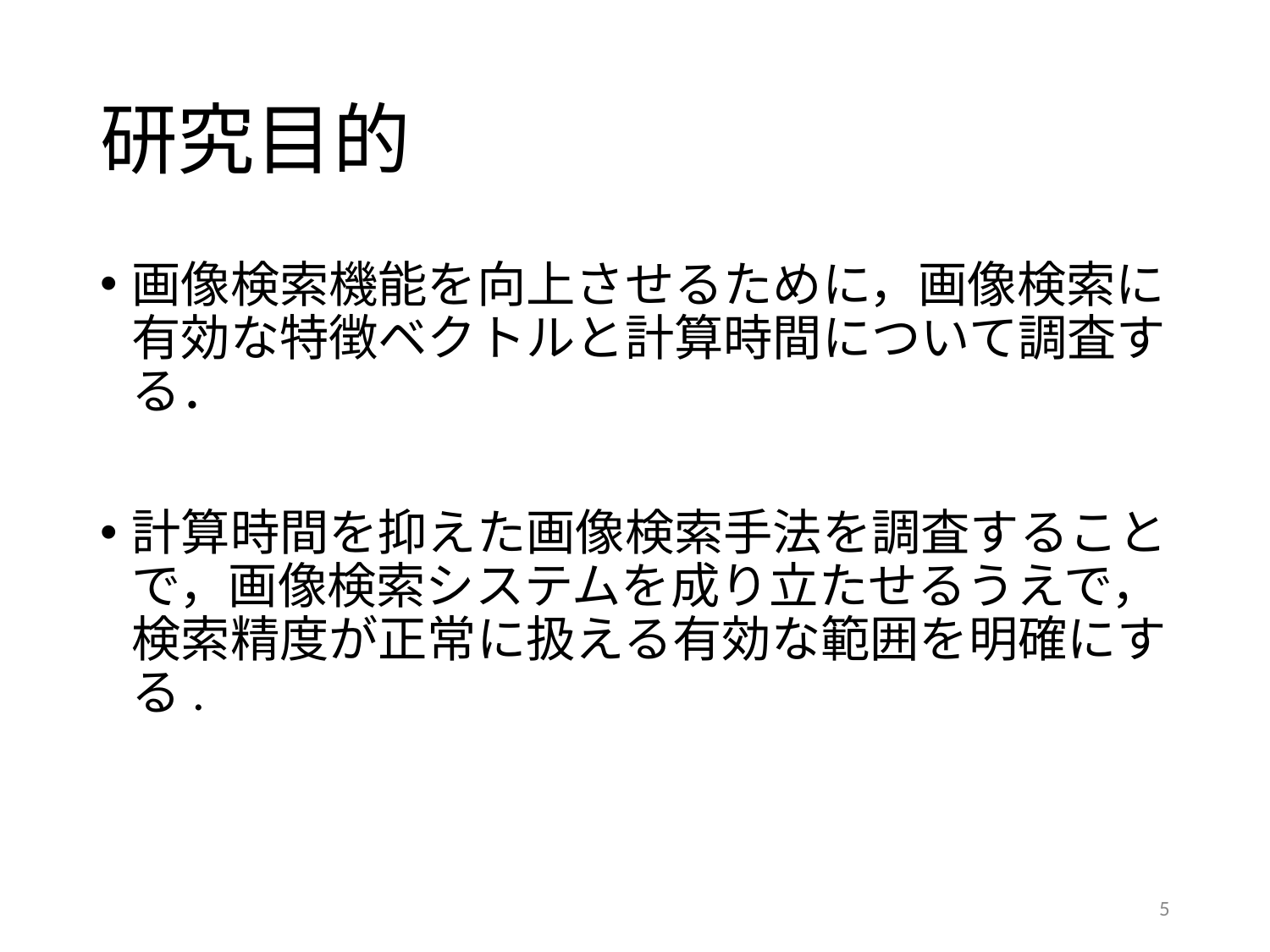

# 研究目的
画像検索機能を向上させるために，画像検索に有効な特徴ベクトルと計算時間について調査する．

計算時間を抑えた画像検索手法を調査することで，画像検索システムを成り立たせるうえで，検索精度が正常に扱える有効な範囲を明確にする.
5